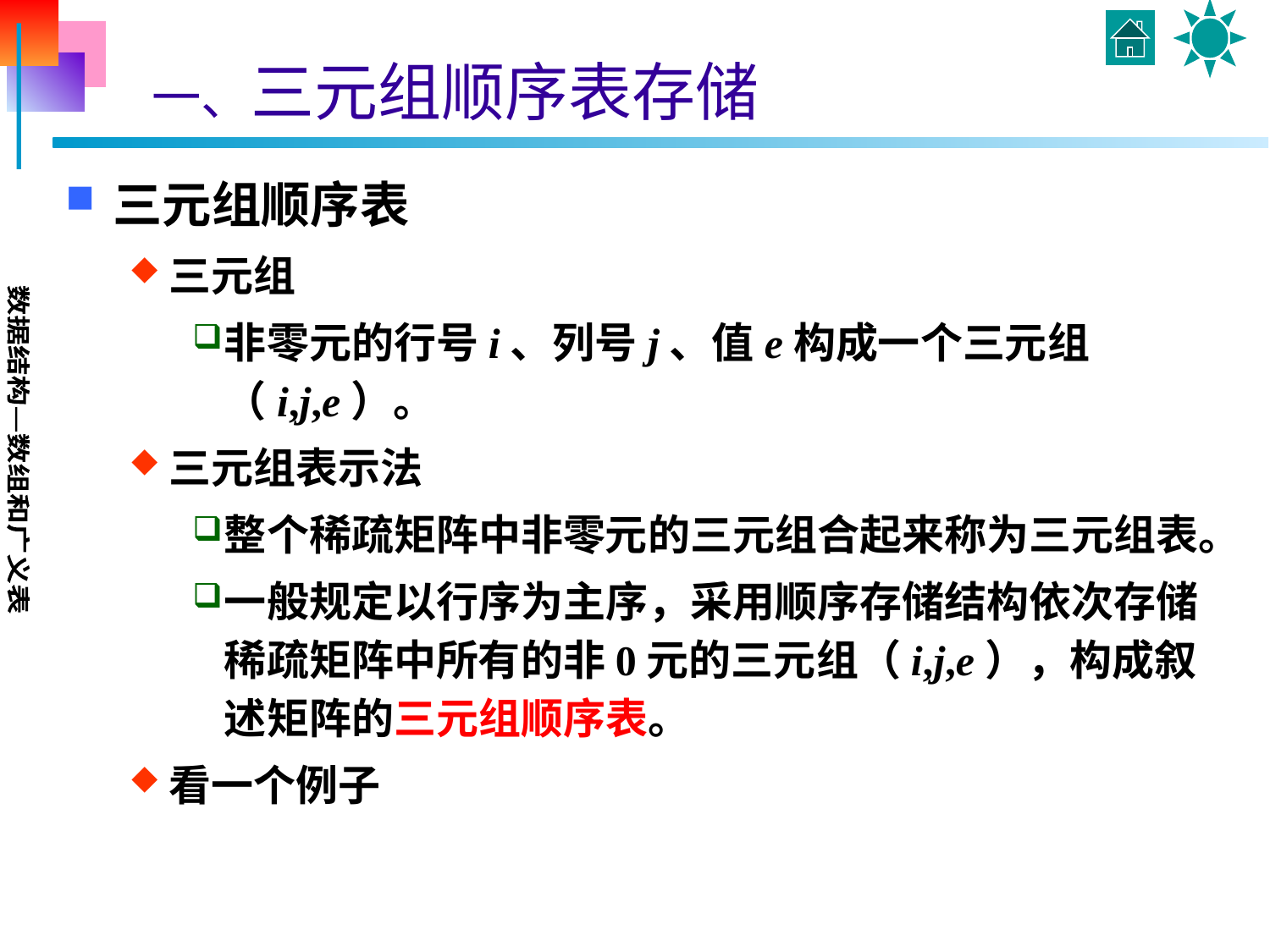

# 一、三元组顺序表存储
三元组顺序表
三元组
非零元的行号i、列号j、值e构成一个三元组（i,j,e）。
三元组表示法
整个稀疏矩阵中非零元的三元组合起来称为三元组表。
一般规定以行序为主序，采用顺序存储结构依次存储稀疏矩阵中所有的非0元的三元组（i,j,e），构成叙述矩阵的三元组顺序表。
看一个例子
42